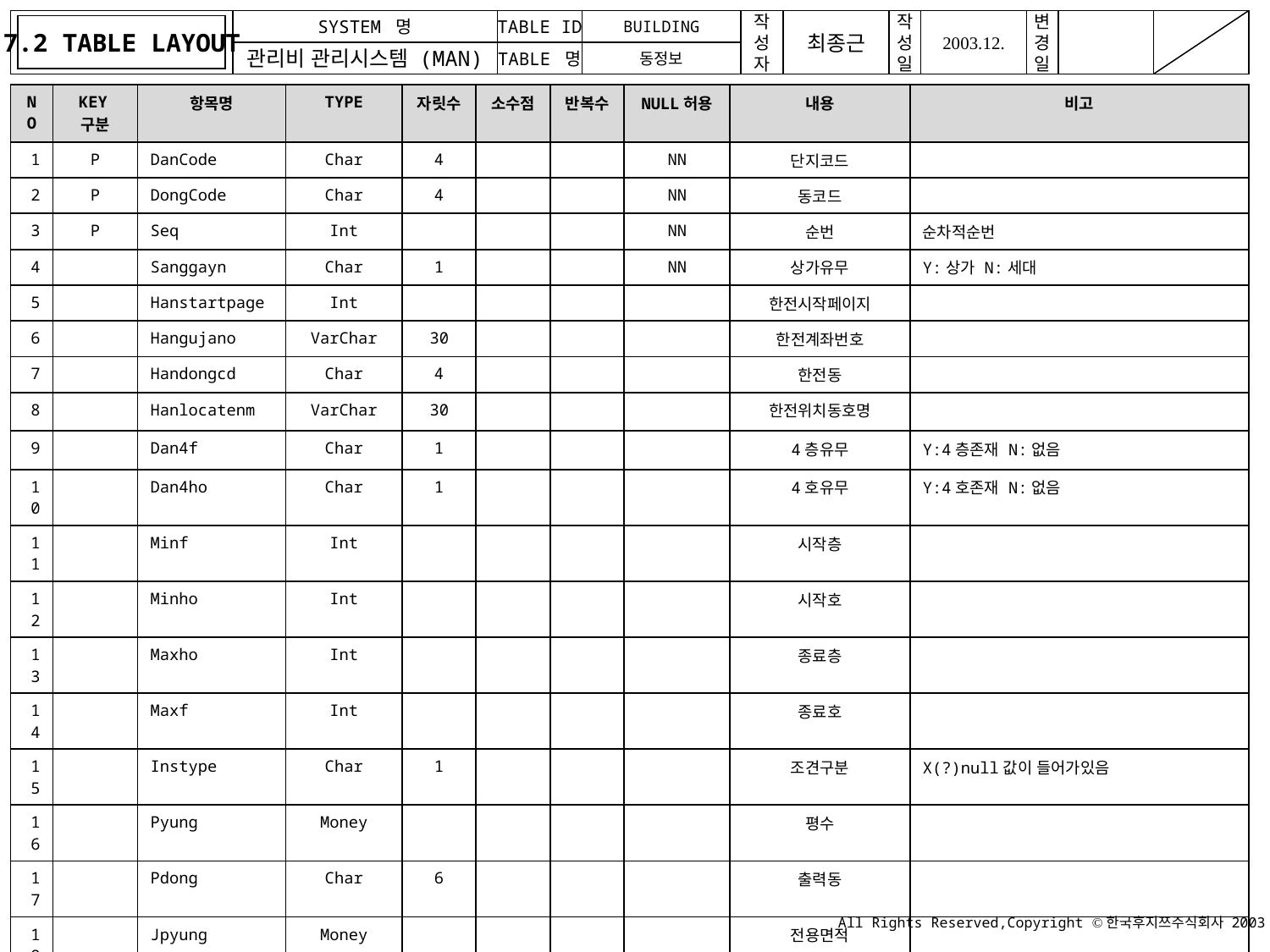

7.2 TABLE LAYOUT
BUILDING
동정보
| NO | KEY구분 | 항목명 | TYPE | 자릿수 | 소수점 | 반복수 | NULL허용 | 내용 | 비고 |
| --- | --- | --- | --- | --- | --- | --- | --- | --- | --- |
| 1 | P | DanCode | Char | 4 |  |  | NN | 단지코드 |  |
| 2 | P | DongCode | Char | 4 |  |  | NN | 동코드 |  |
| 3 | P | Seq | Int |  |  |  | NN | 순번 | 순차적순번 |
| 4 |  | Sanggayn | Char | 1 |  |  | NN | 상가유무 | Y:상가 N:세대 |
| 5 |  | Hanstartpage | Int |  |  |  |  | 한전시작페이지 |  |
| 6 |  | Hangujano | VarChar | 30 |  |  |  | 한전계좌번호 |  |
| 7 |  | Handongcd | Char | 4 |  |  |  | 한전동 |  |
| 8 |  | Hanlocatenm | VarChar | 30 |  |  |  | 한전위치동호명 |  |
| 9 |  | Dan4f | Char | 1 |  |  |  | 4층유무 | Y:4층존재 N:없음 |
| 10 |  | Dan4ho | Char | 1 |  |  |  | 4호유무 | Y:4호존재 N:없음 |
| 11 |  | Minf | Int |  |  |  |  | 시작층 |  |
| 12 |  | Minho | Int |  |  |  |  | 시작호 |  |
| 13 |  | Maxho | Int |  |  |  |  | 종료층 |  |
| 14 |  | Maxf | Int |  |  |  |  | 종료호 |  |
| 15 |  | Instype | Char | 1 |  |  |  | 조견구분 | X(?)null값이 들어가있음 |
| 16 |  | Pyung | Money |  |  |  |  | 평수 |  |
| 17 |  | Pdong | Char | 6 |  |  |  | 출력동 |  |
| 18 |  | Jpyung | Money |  |  |  |  | 전용면적 |  |
| 19 |  | Chk\_dong | Char | 1 |  |  |  |  |  |